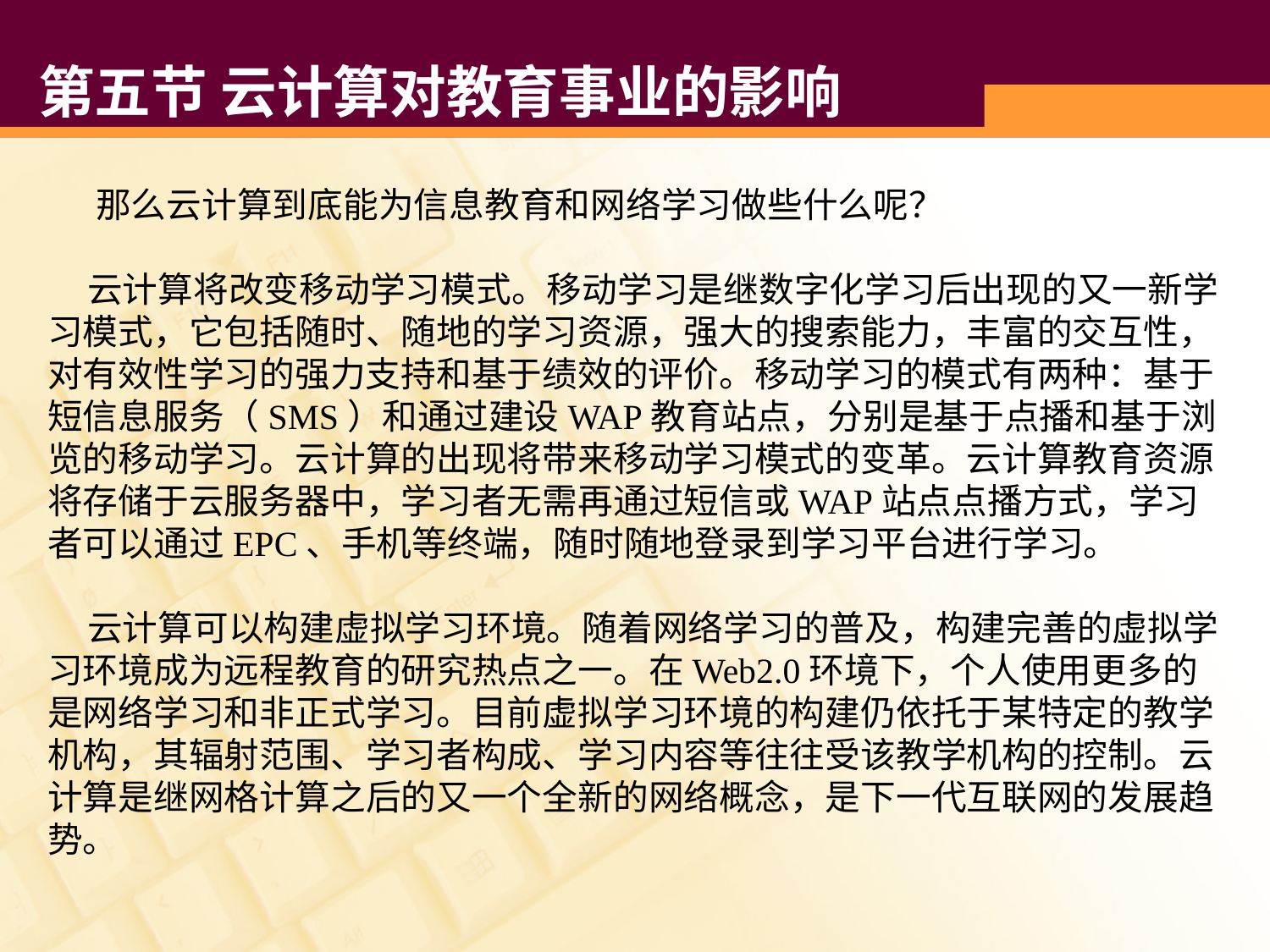

# 第五节 云计算对教育事业的影响
    那么云计算到底能为信息教育和网络学习做些什么呢？

    云计算将改变移动学习模式。移动学习是继数字化学习后出现的又一新学习模式，它包括随时、随地的学习资源，强大的搜索能力，丰富的交互性，对有效性学习的强力支持和基于绩效的评价。移动学习的模式有两种：基于短信息服务（SMS）和通过建设WAP教育站点，分别是基于点播和基于浏览的移动学习。云计算的出现将带来移动学习模式的变革。云计算教育资源将存储于云服务器中，学习者无需再通过短信或WAP站点点播方式，学习者可以通过EPC、手机等终端，随时随地登录到学习平台进行学习。

    云计算可以构建虚拟学习环境。随着网络学习的普及，构建完善的虚拟学习环境成为远程教育的研究热点之一。在Web2.0环境下，个人使用更多的是网络学习和非正式学习。目前虚拟学习环境的构建仍依托于某特定的教学机构，其辐射范围、学习者构成、学习内容等往往受该教学机构的控制。云计算是继网格计算之后的又一个全新的网络概念，是下一代互联网的发展趋势。